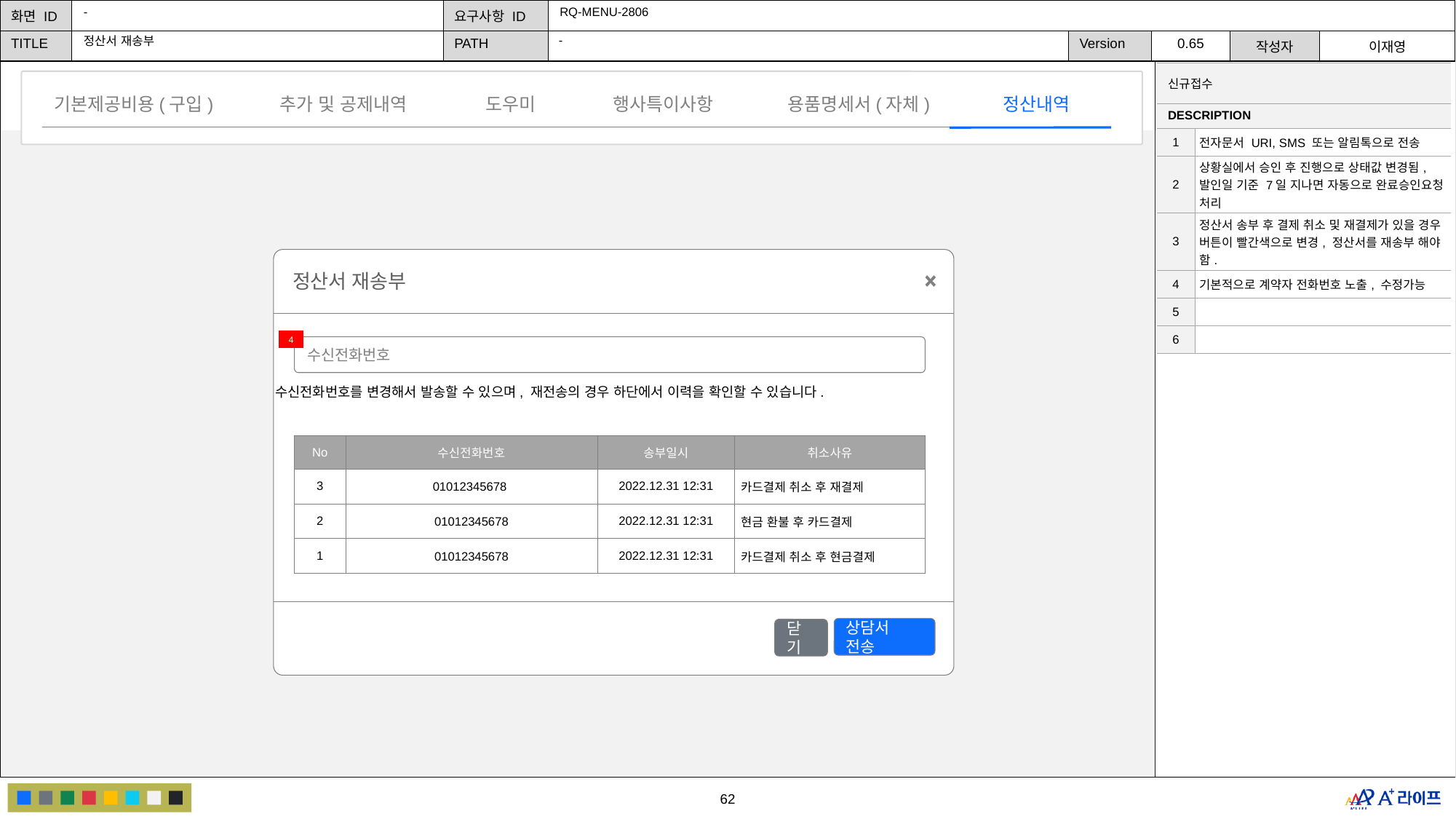

-
RQ-MENU-2806
-
정산서 재송부
| 신규접수 |  |
| --- | --- |
| DESCRIPTION |  |
| 1 | 전자문서 URI, SMS 또는 알림톡으로 전송 |
| 2 | 상황실에서 승인 후 진행으로 상태값 변경됨, 발인일 기준 7일 지나면 자동으로 완료승인요청 처리 |
| 3 | 정산서 송부 후 결제 취소 및 재결제가 있을 경우 버튼이 빨간색으로 변경, 정산서를 재송부 해야 함. |
| 4 | 기본적으로 계약자 전화번호 노출, 수정가능 |
| 5 |  |
| 6 |  |

도우미
용품명세서(자체)
행사특이사항
추가 및 공제내역
정산내역
기본제공비용(구입)
정산서 재송부

상담서 전송
닫기
4
수신전화번호
수신전화번호를 변경해서 발송할 수 있으며, 재전송의 경우 하단에서 이력을 확인할 수 있습니다.
| No | 수신전화번호 | 송부일시 | 취소사유 |
| --- | --- | --- | --- |
| 3 | 01012345678 | 2022.12.31 12:31 | 카드결제 취소 후 재결제 |
| 2 | 01012345678 | 2022.12.31 12:31 | 현금 환불 후 카드결제 |
| 1 | 01012345678 | 2022.12.31 12:31 | 카드결제 취소 후 현금결제 |